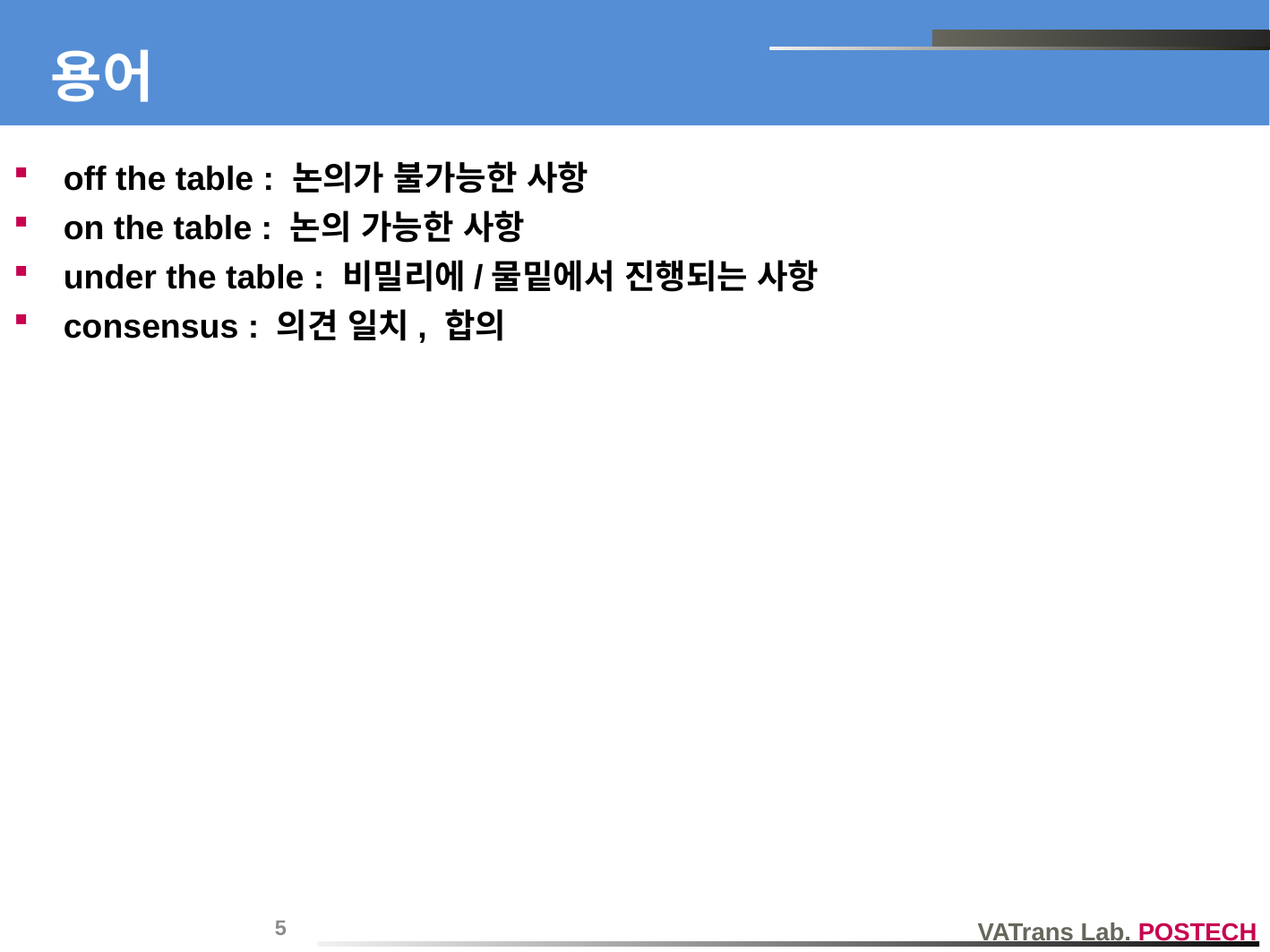

# 용어
off the table : 논의가 불가능한 사항
on the table : 논의 가능한 사항
under the table : 비밀리에/물밑에서 진행되는 사항
consensus : 의견 일치, 합의
5